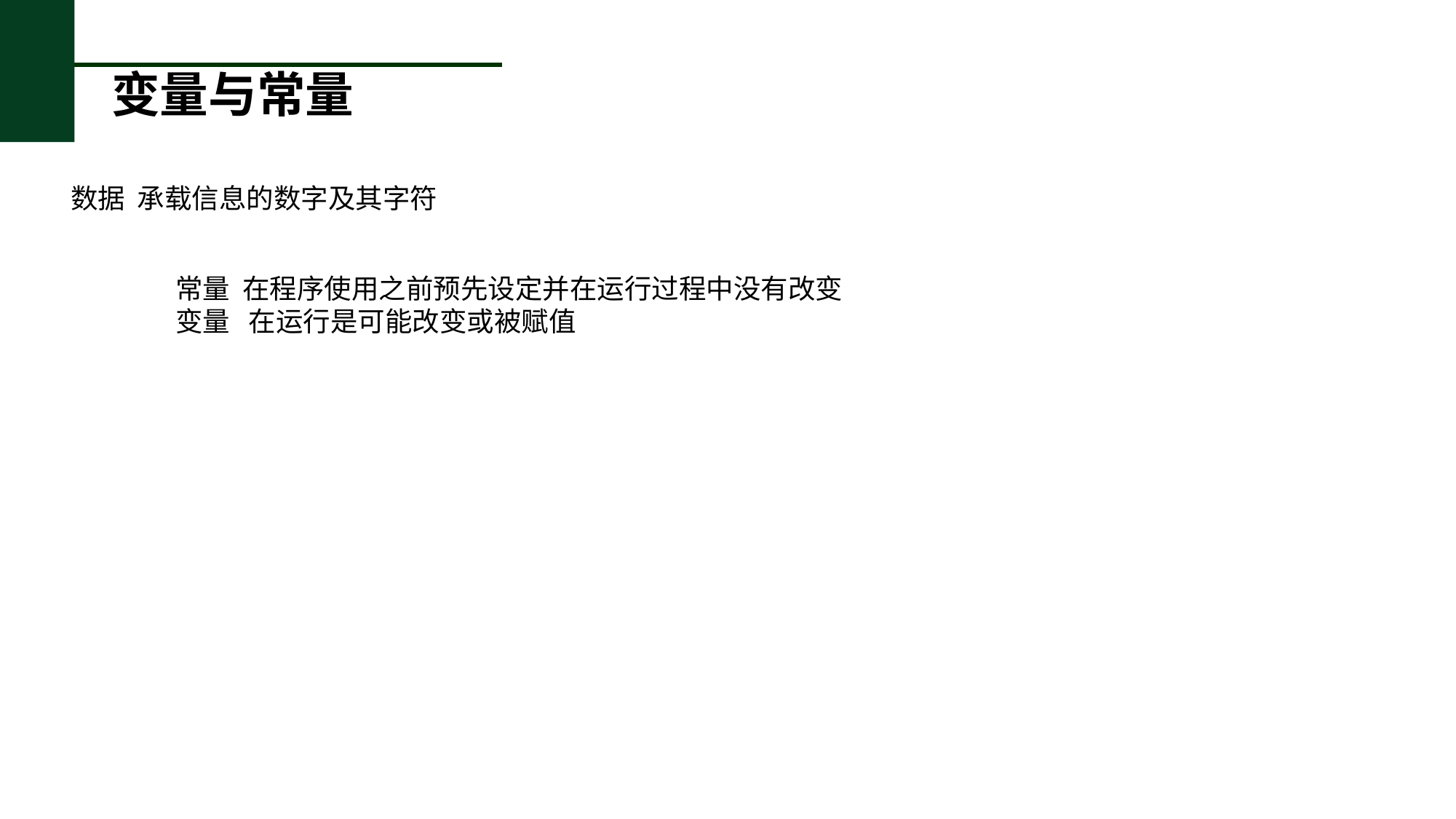

# 变量与常量
数据  承载信息的数字及其字符
常量  在程序使用之前预先设定并在运行过程中没有改变
变量   在运行是可能改变或被赋值